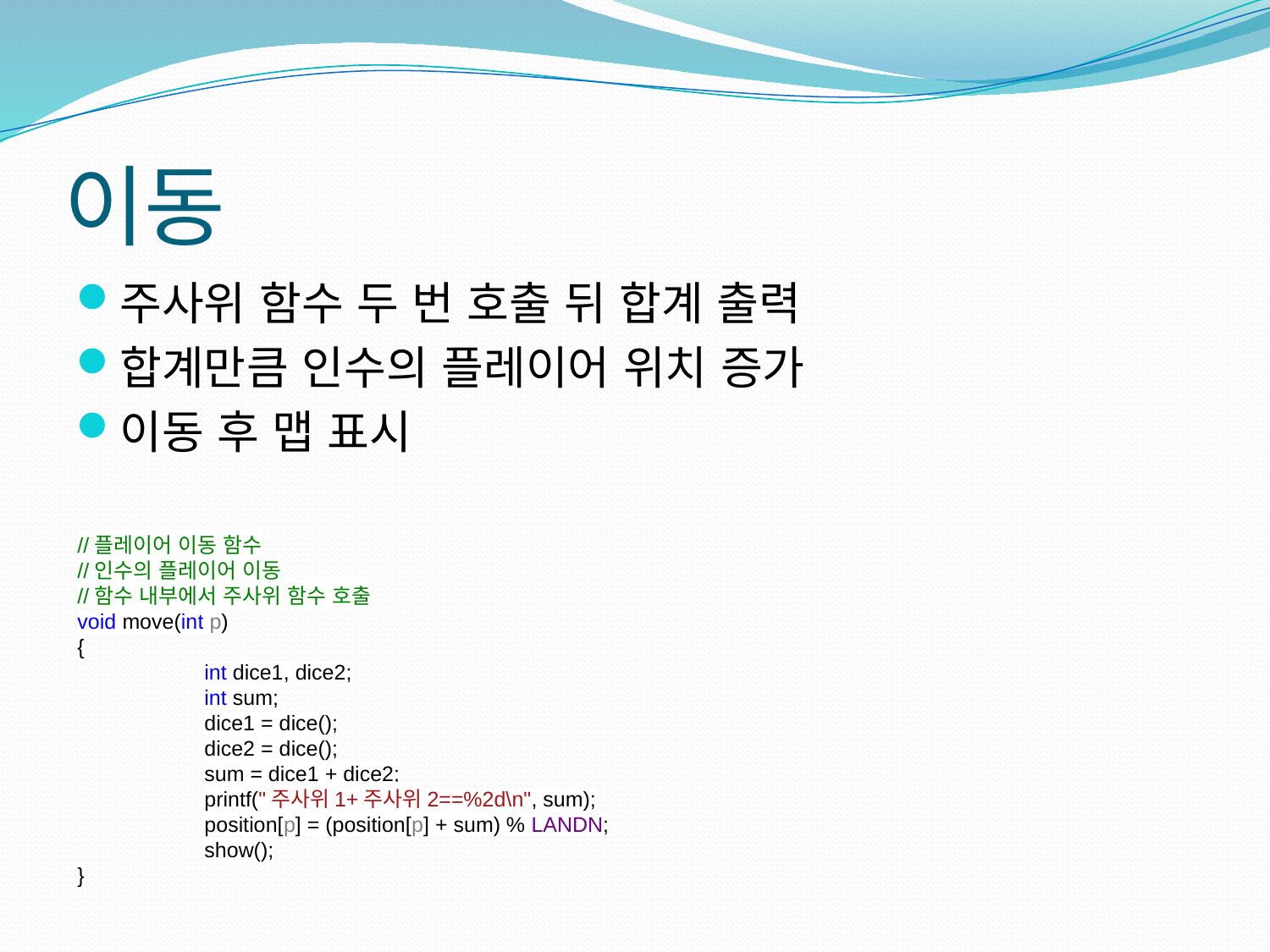

# 이동
주사위 함수 두 번 호출 뒤 합계 출력
합계만큼 인수의 플레이어 위치 증가
이동 후 맵 표시
//플레이어 이동 함수
//인수의 플레이어 이동
//함수 내부에서 주사위 함수 호출
void move(int p)
{
	int dice1, dice2;
	int sum;
	dice1 = dice();
	dice2 = dice();
	sum = dice1 + dice2;
	printf("주사위1+주사위2==%2d\n", sum);
	position[p] = (position[p] + sum) % LANDN;
	show();
}